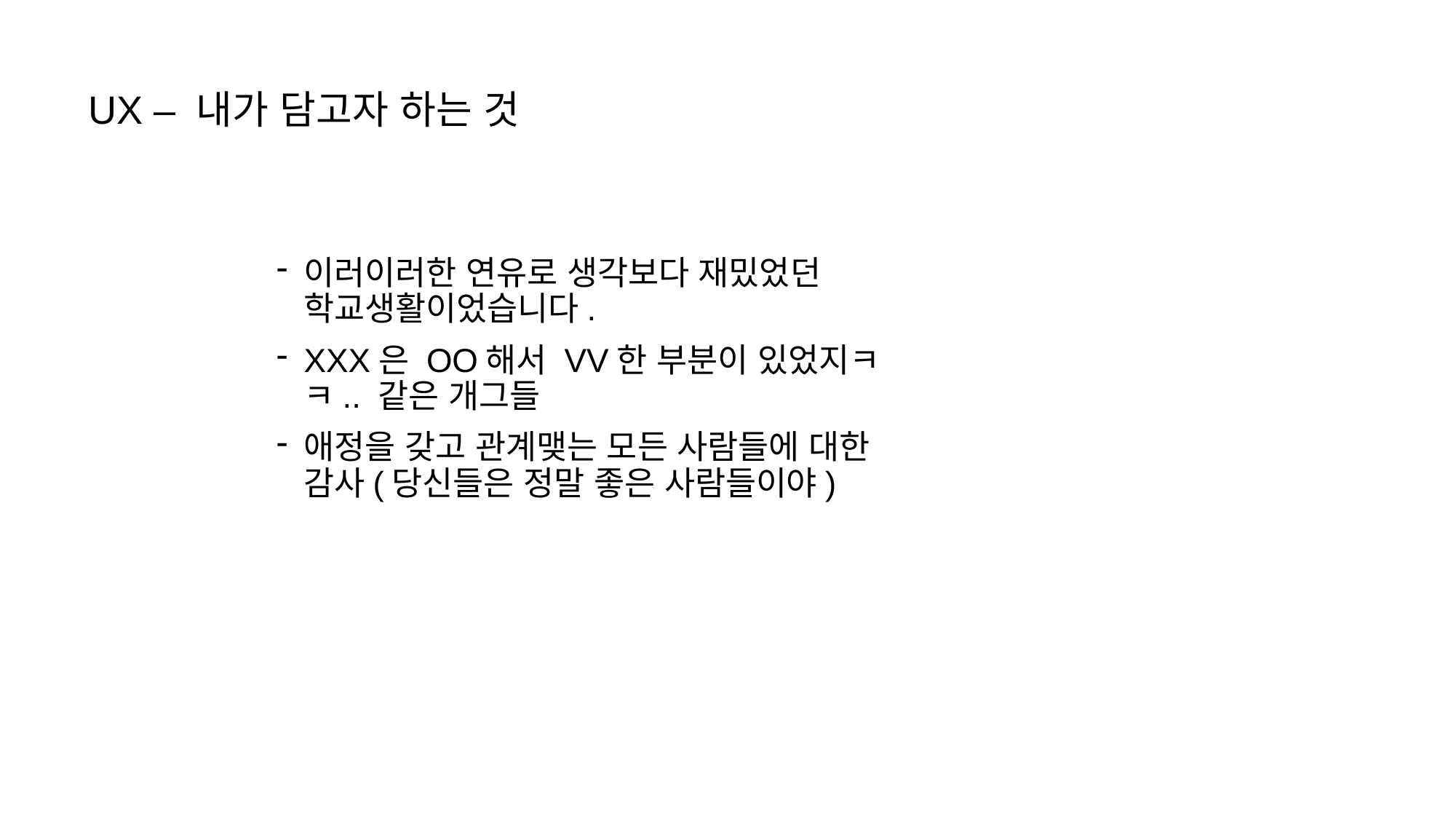

UX – 내가 담고자 하는 것

이러이러한 연유로 생각보다 재밌었던 학교생활이었습니다.
XXX은 OO해서 VV한 부분이 있었지ㅋㅋ.. 같은 개그들
애정을 갖고 관계맺는 모든 사람들에 대한 감사(당신들은 정말 좋은 사람들이야)